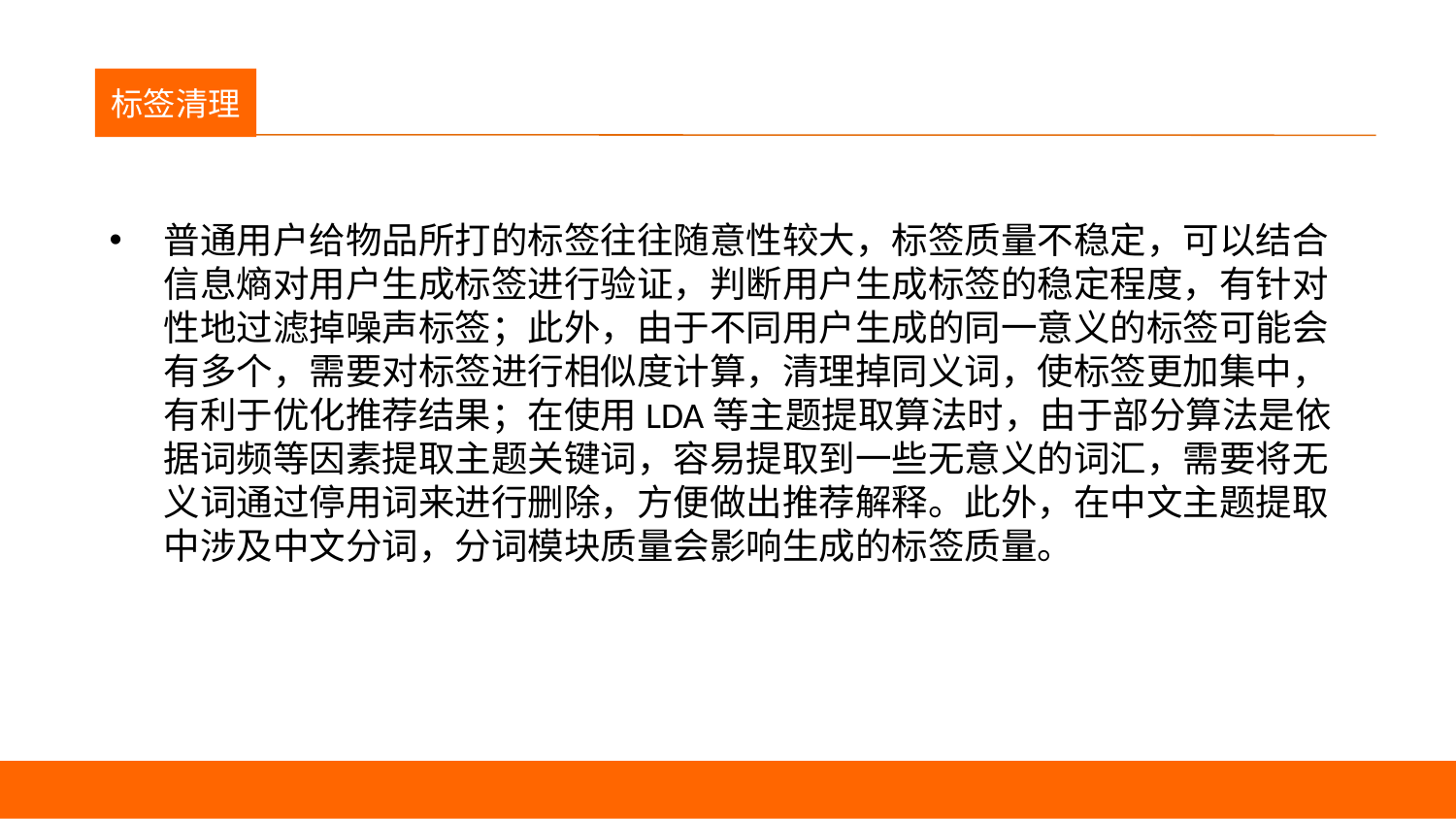

议程
标签清理

普通用户给物品所打的标签往往随意性较大，标签质量不稳定，可以结合信息熵对用户生成标签进行验证，判断用户生成标签的稳定程度，有针对性地过滤掉噪声标签；此外，由于不同用户生成的同一意义的标签可能会有多个，需要对标签进行相似度计算，清理掉同义词，使标签更加集中，有利于优化推荐结果；在使用LDA等主题提取算法时，由于部分算法是依据词频等因素提取主题关键词，容易提取到一些无意义的词汇，需要将无义词通过停用词来进行删除，方便做出推荐解释。此外，在中文主题提取中涉及中文分词，分词模块质量会影响生成的标签质量。